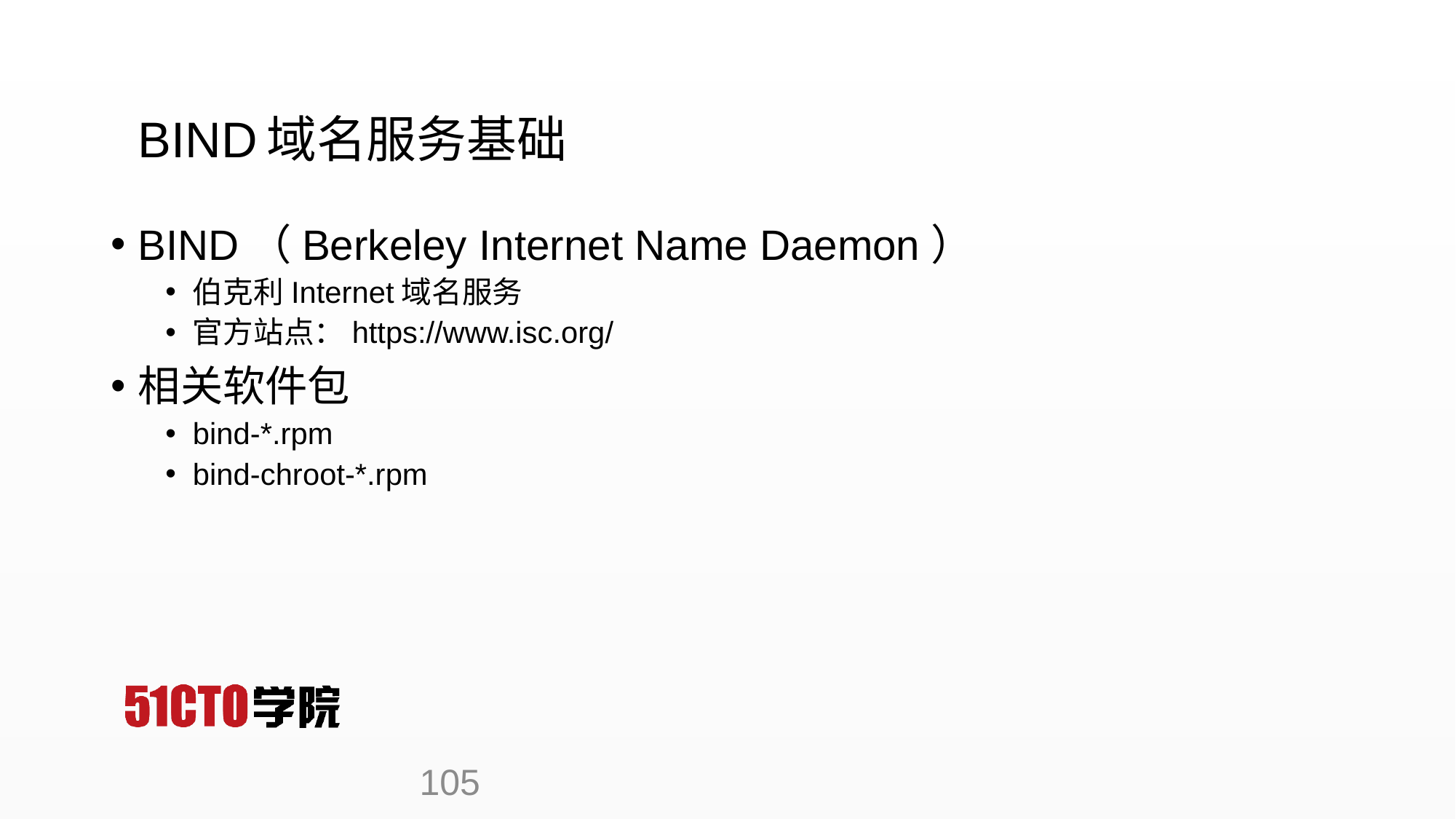

# BIND域名服务基础
BIND（Berkeley Internet Name Daemon）
伯克利Internet域名服务
官方站点：https://www.isc.org/
相关软件包
bind-*.rpm
bind-chroot-*.rpm

105